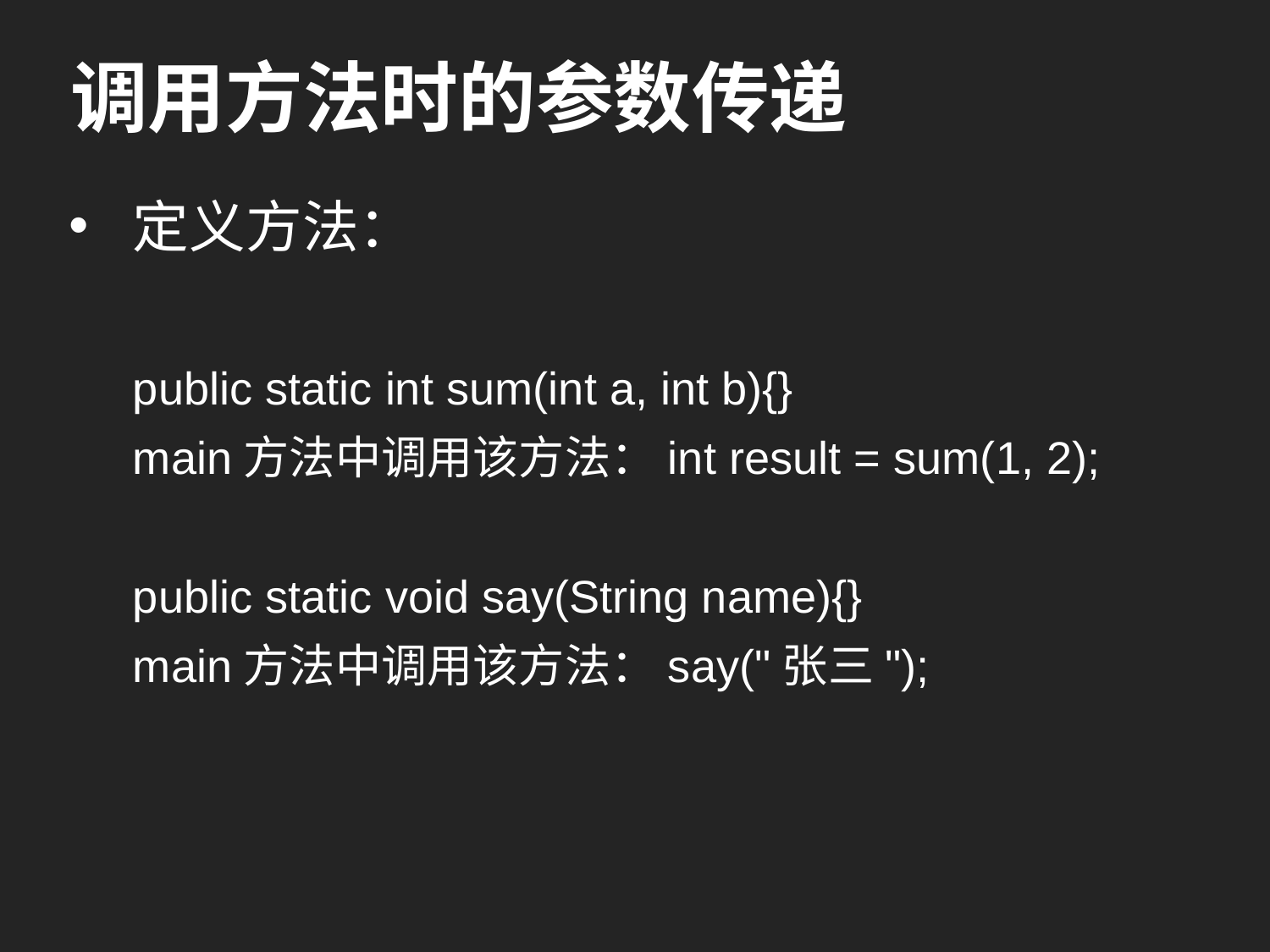

# 调用方法时的参数传递
定义方法：

public static int sum(int a, int b){}
main方法中调用该方法：int result = sum(1, 2);

public static void say(String name){}
main方法中调用该方法：say("张三");